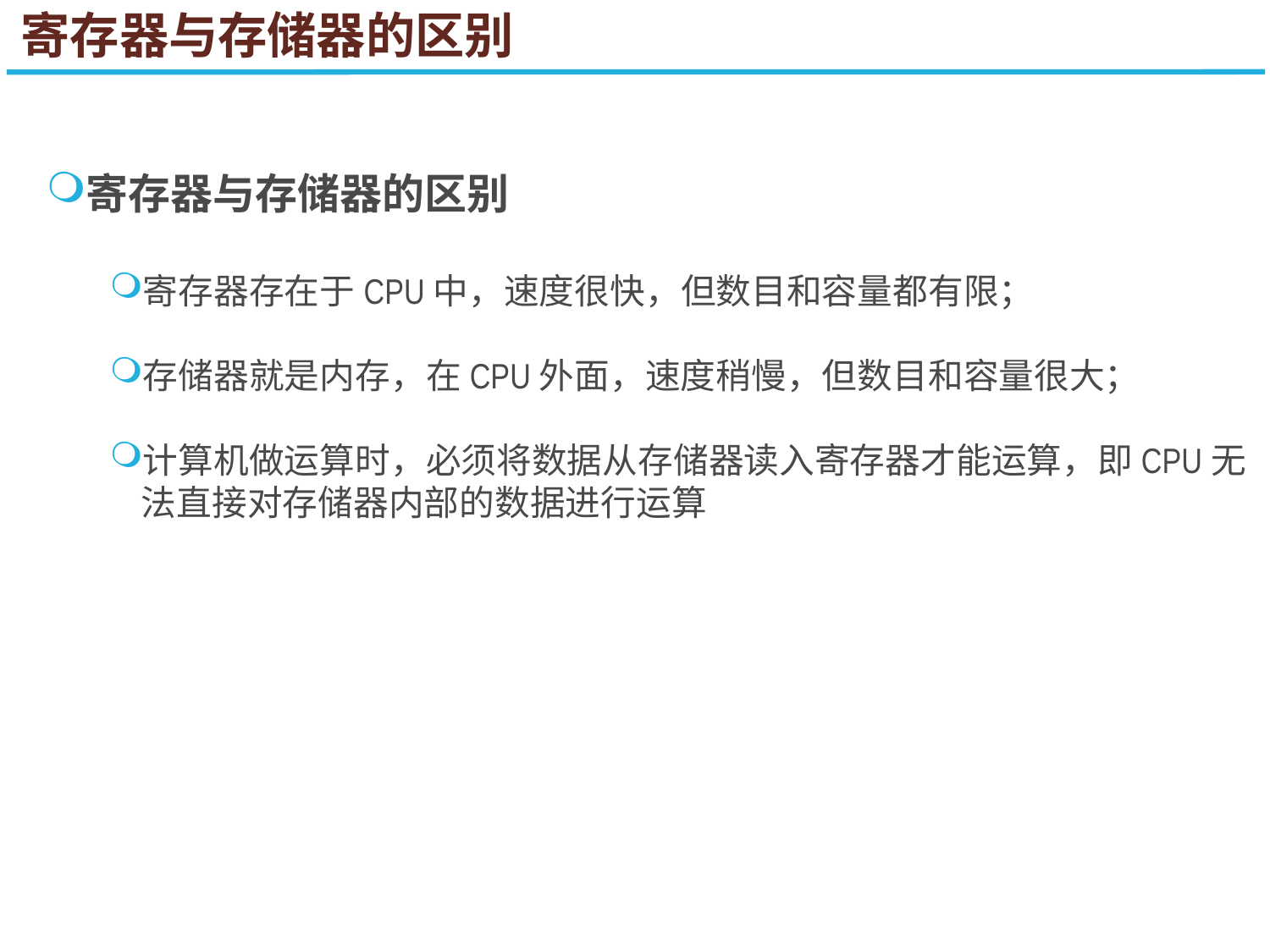

寄存器与存储器的区别
寄存器与存储器的区别

寄存器存在于CPU中，速度很快，但数目和容量都有限；

存储器就是内存，在CPU外面，速度稍慢，但数目和容量很大；

计算机做运算时，必须将数据从存储器读入寄存器才能运算，即CPU无法直接对存储器内部的数据进行运算